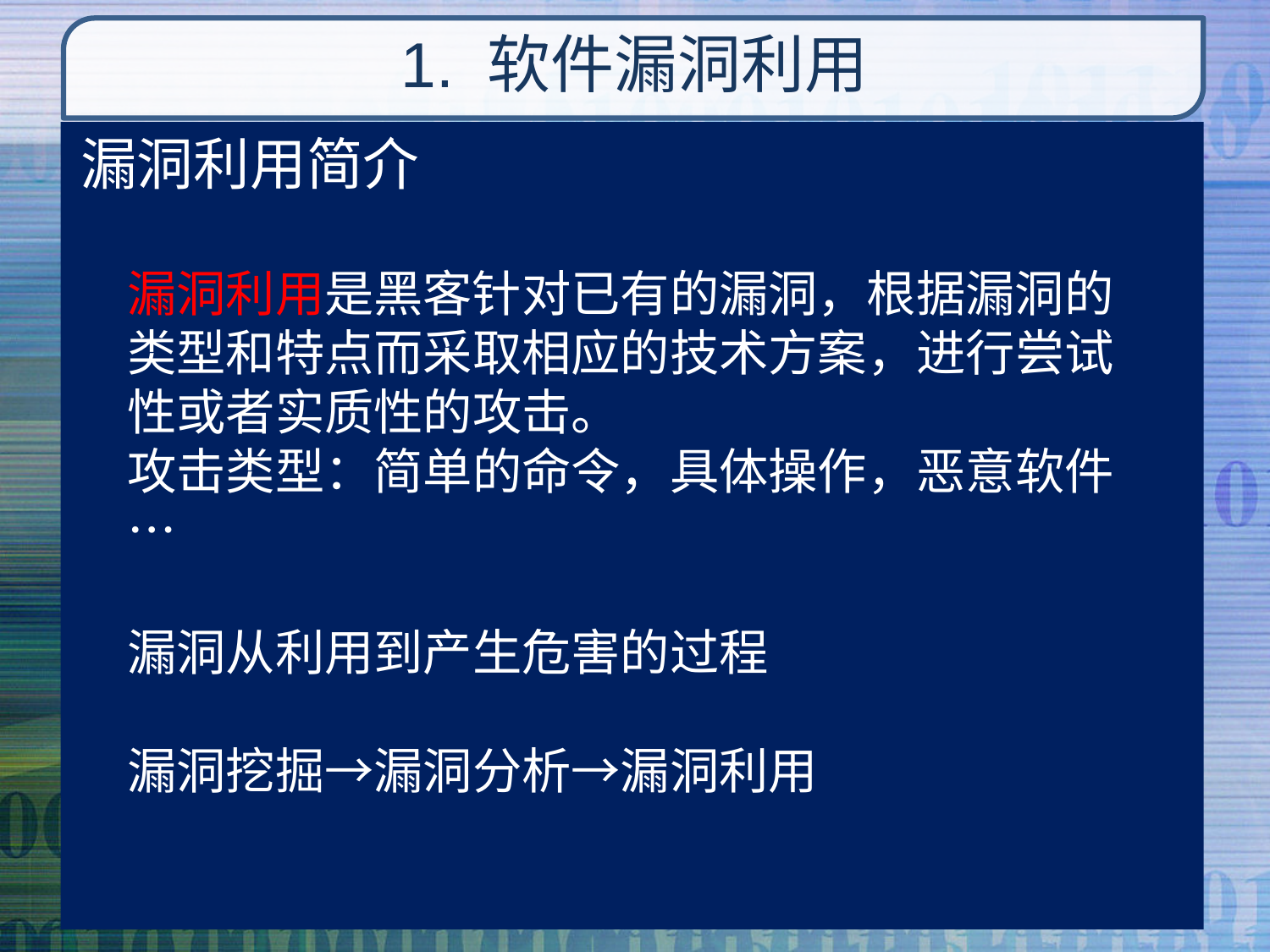

# 1. 软件漏洞利用
漏洞利用简介

漏洞利用是黑客针对已有的漏洞，根据漏洞的类型和特点而采取相应的技术方案，进行尝试性或者实质性的攻击。
攻击类型：简单的命令，具体操作，恶意软件…

漏洞从利用到产生危害的过程

漏洞挖掘→漏洞分析→漏洞利用